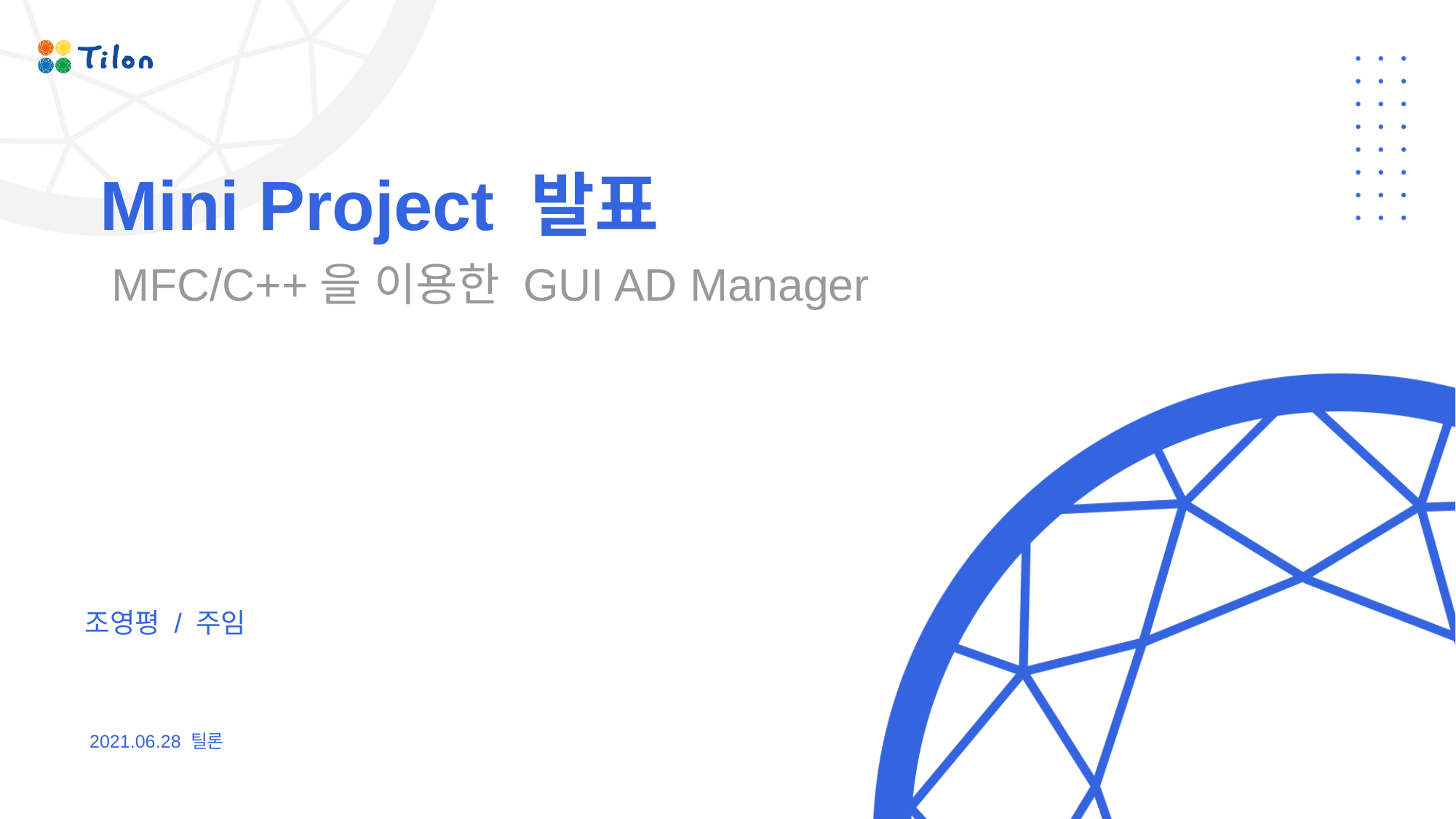

Mini Project 발표
MFC/C++을 이용한 GUI AD Manager
조영평 / 주임

2021.06.28 틸론